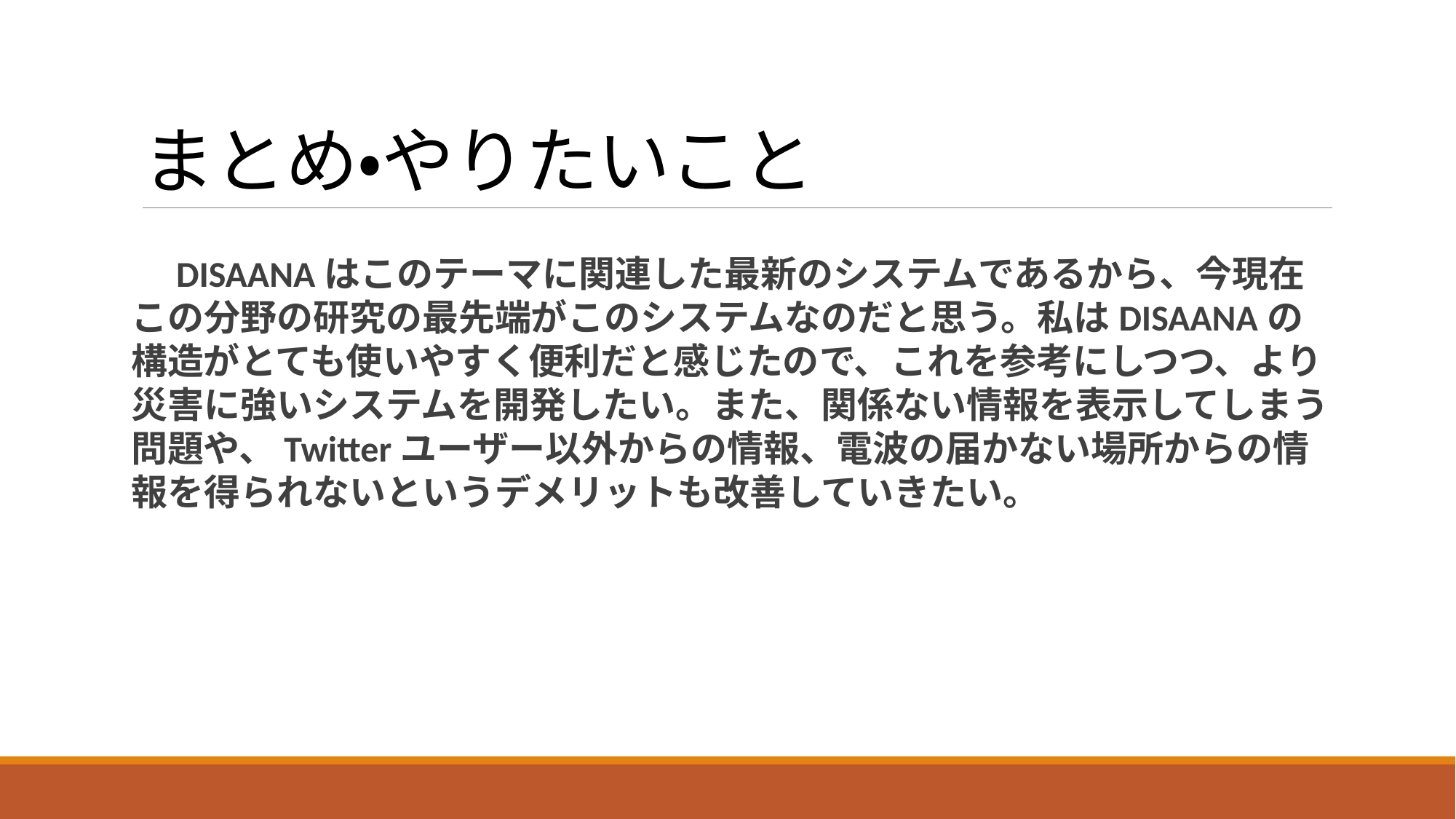

# まとめ・やりたいこと
　DISAANAはこのテーマに関連した最新のシステムであるから、今現在この分野の研究の最先端がこのシステムなのだと思う。私はDISAANAの構造がとても使いやすく便利だと感じたので、これを参考にしつつ、より災害に強いシステムを開発したい。また、関係ない情報を表示してしまう問題や、Twitterユーザー以外からの情報、電波の届かない場所からの情報を得られないというデメリットも改善していきたい。